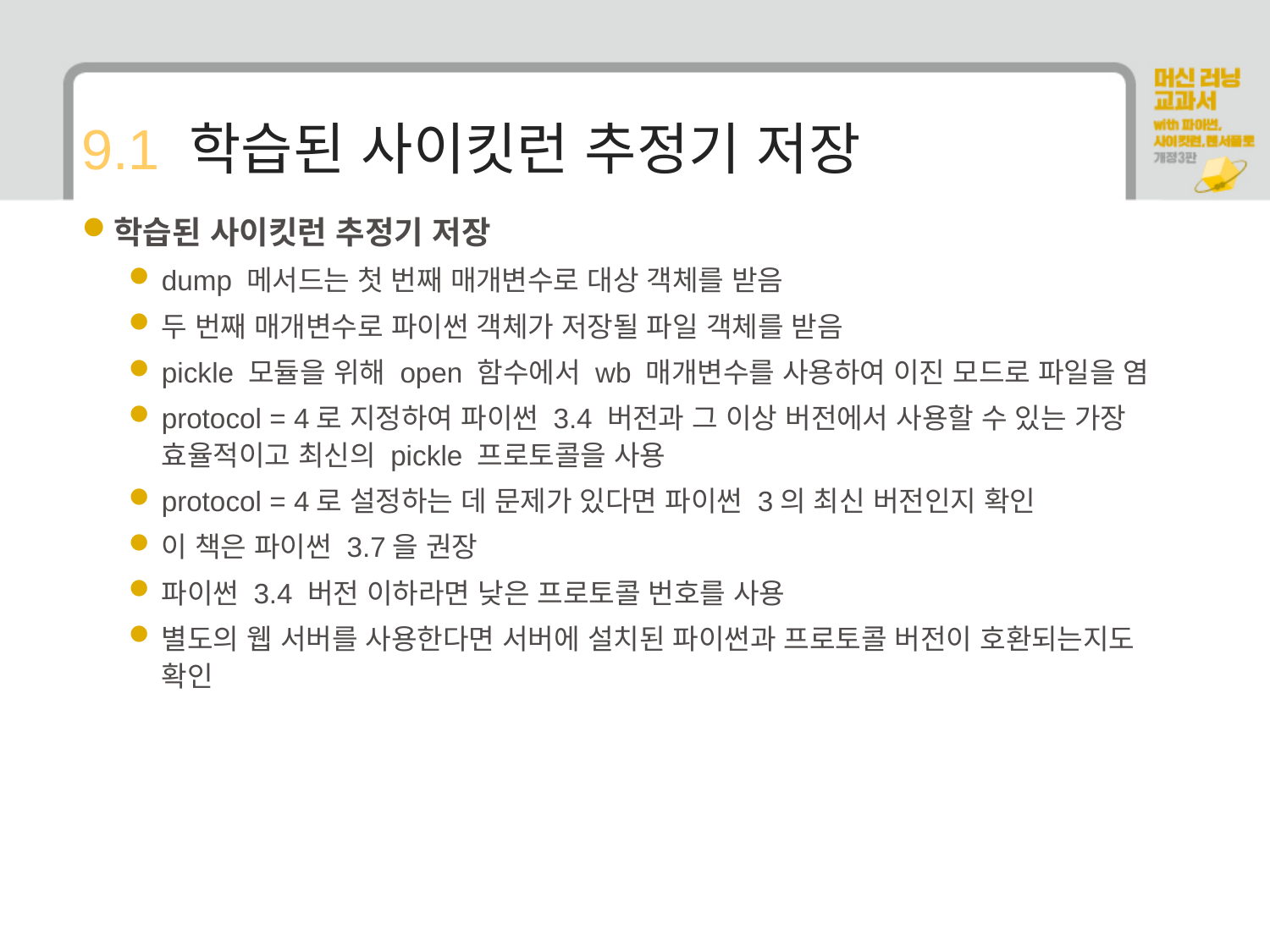

# 9.1 학습된 사이킷런 추정기 저장
학습된 사이킷런 추정기 저장
dump 메서드는 첫 번째 매개변수로 대상 객체를 받음
두 번째 매개변수로 파이썬 객체가 저장될 파일 객체를 받음
pickle 모듈을 위해 open 함수에서 wb 매개변수를 사용하여 이진 모드로 파일을 염
protocol = 4로 지정하여 파이썬 3.4 버전과 그 이상 버전에서 사용할 수 있는 가장 효율적이고 최신의 pickle 프로토콜을 사용
protocol = 4로 설정하는 데 문제가 있다면 파이썬 3의 최신 버전인지 확인
이 책은 파이썬 3.7을 권장
파이썬 3.4 버전 이하라면 낮은 프로토콜 번호를 사용
별도의 웹 서버를 사용한다면 서버에 설치된 파이썬과 프로토콜 버전이 호환되는지도 확인